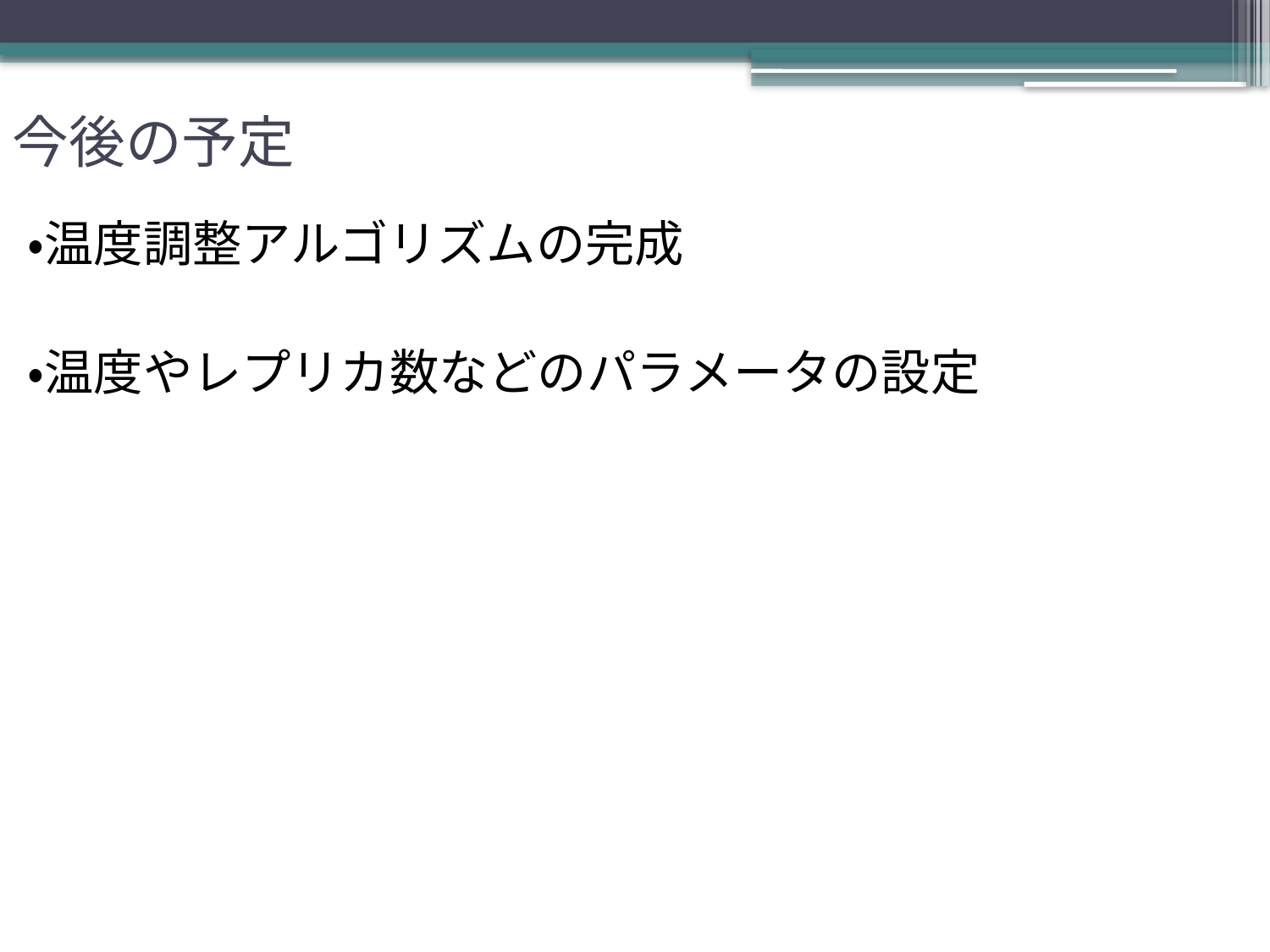

# 今後の予定
・温度調整アルゴリズムの完成

・温度やレプリカ数などのパラメータの設定